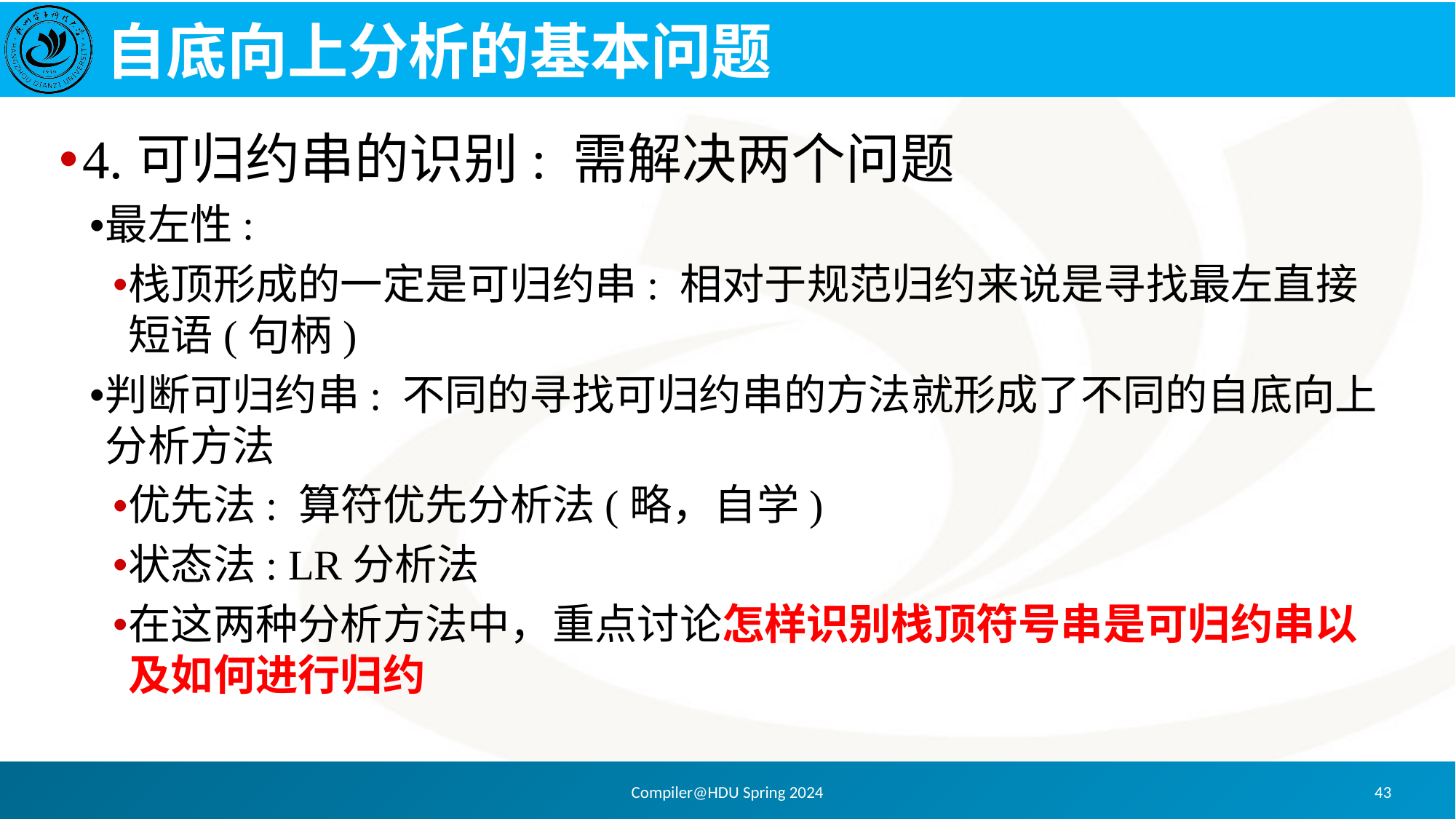

# 自底向上分析的基本问题
4.可归约串的识别: 需解决两个问题
最左性:
栈顶形成的一定是可归约串: 相对于规范归约来说是寻找最左直接短语(句柄)
判断可归约串: 不同的寻找可归约串的方法就形成了不同的自底向上分析方法
优先法: 算符优先分析法(略，自学)
状态法: LR分析法
在这两种分析方法中，重点讨论怎样识别栈顶符号串是可归约串以及如何进行归约
Compiler@HDU Spring 2024
43